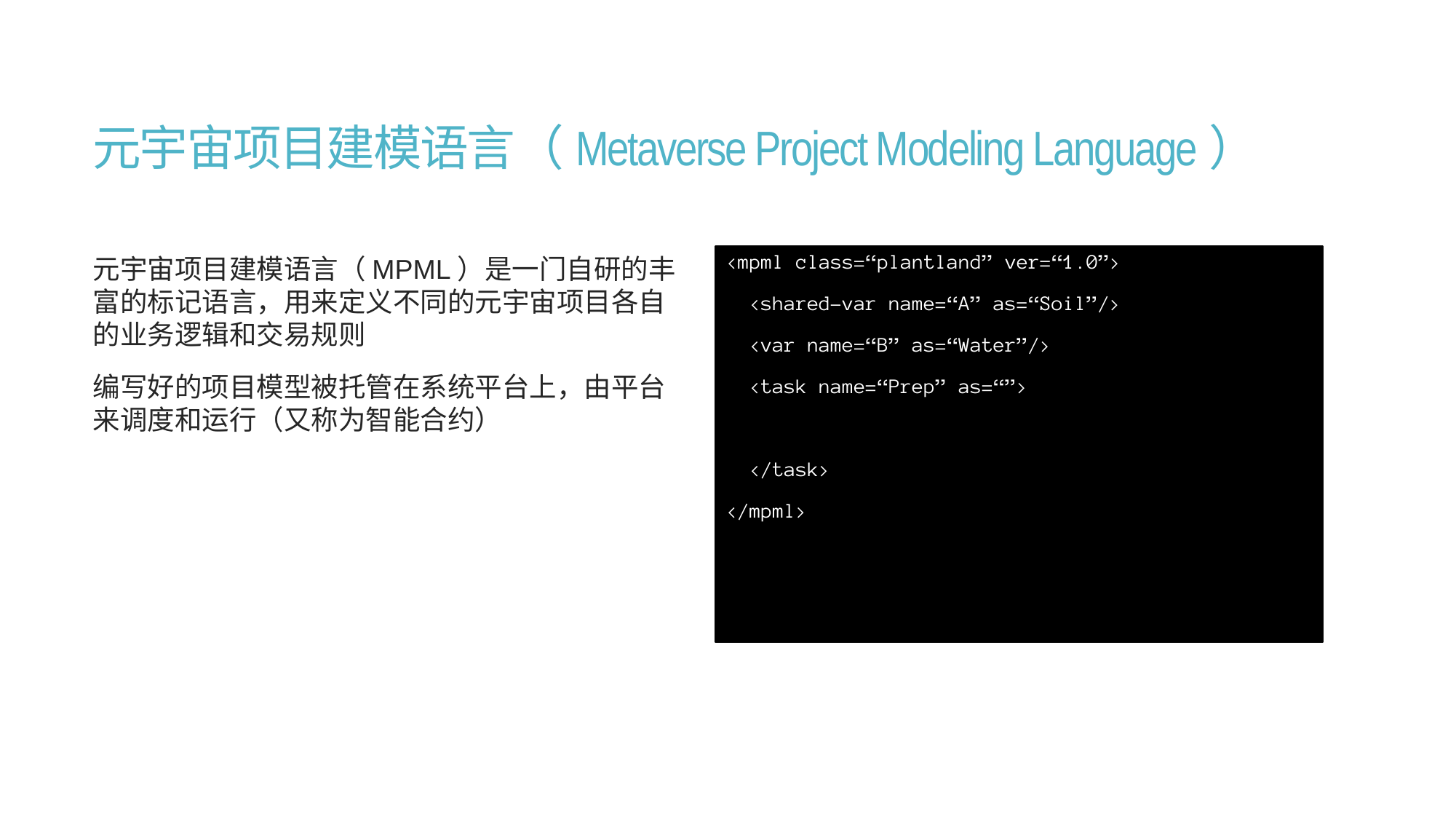

# 元宇宙项目建模语言（Metaverse Project Modeling Language）
元宇宙项目建模语言（MPML）是一门自研的丰富的标记语言，用来定义不同的元宇宙项目各自的业务逻辑和交易规则
编写好的项目模型被托管在系统平台上，由平台来调度和运行（又称为智能合约）
<mpml class=“plantland” ver=“1.0”>
  <shared-var name=“A” as=“Soil”/>
  <var name=“B” as=“Water”/>
  <task name=“Prep” as=“”>

  </task>
</mpml>